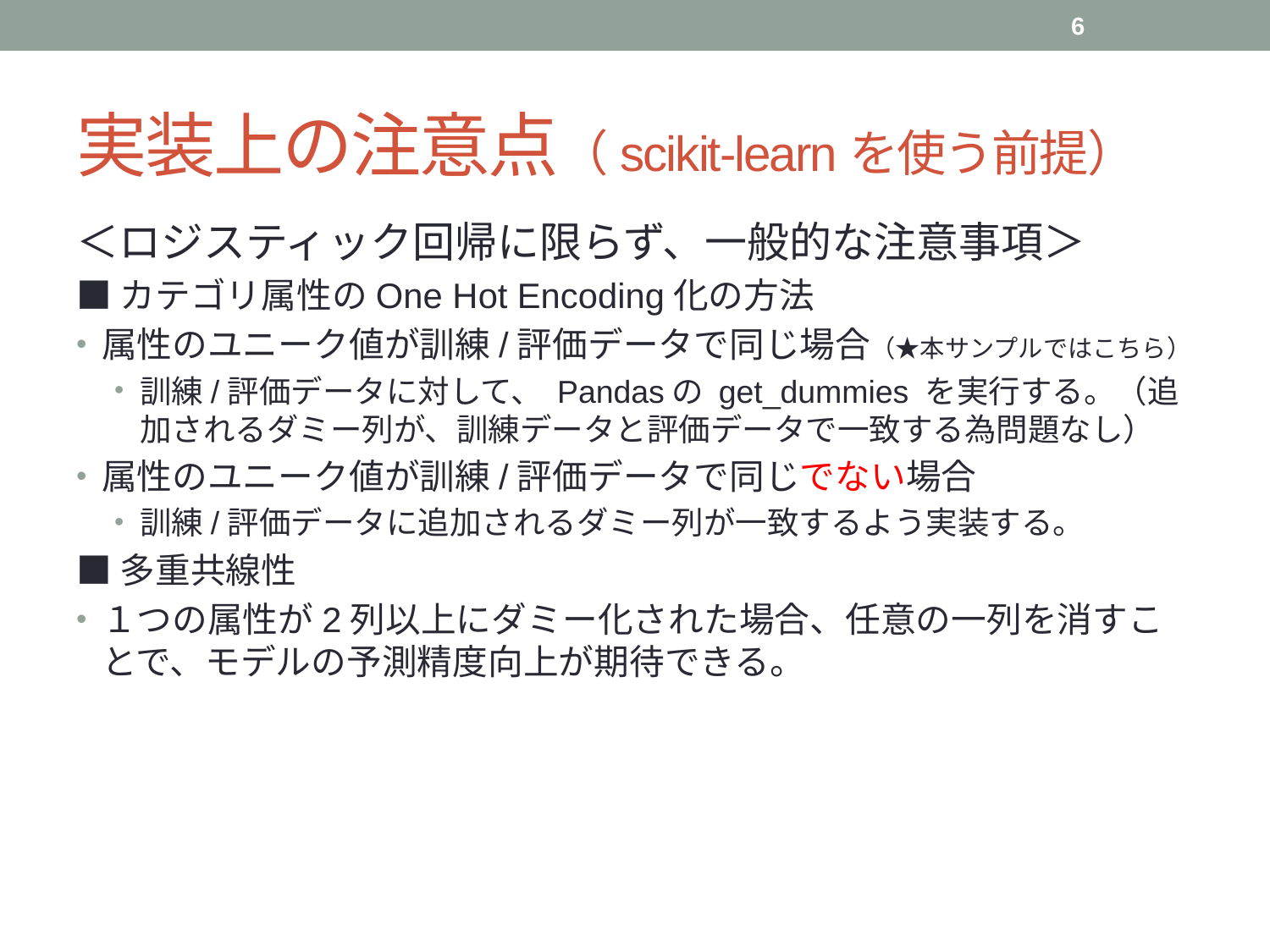

6
# 実装上の注意点（scikit-learnを使う前提）
＜ロジスティック回帰に限らず、一般的な注意事項＞
■カテゴリ属性のOne Hot Encoding化の方法
属性のユニーク値が訓練/評価データで同じ場合（★本サンプルではこちら）
訓練/評価データに対して、 Pandasの get_dummies を実行する。（追加されるダミー列が、訓練データと評価データで一致する為問題なし）
属性のユニーク値が訓練/評価データで同じでない場合
訓練/評価データに追加されるダミー列が一致するよう実装する。
■多重共線性
１つの属性が2列以上にダミー化された場合、任意の一列を消すことで、モデルの予測精度向上が期待できる。